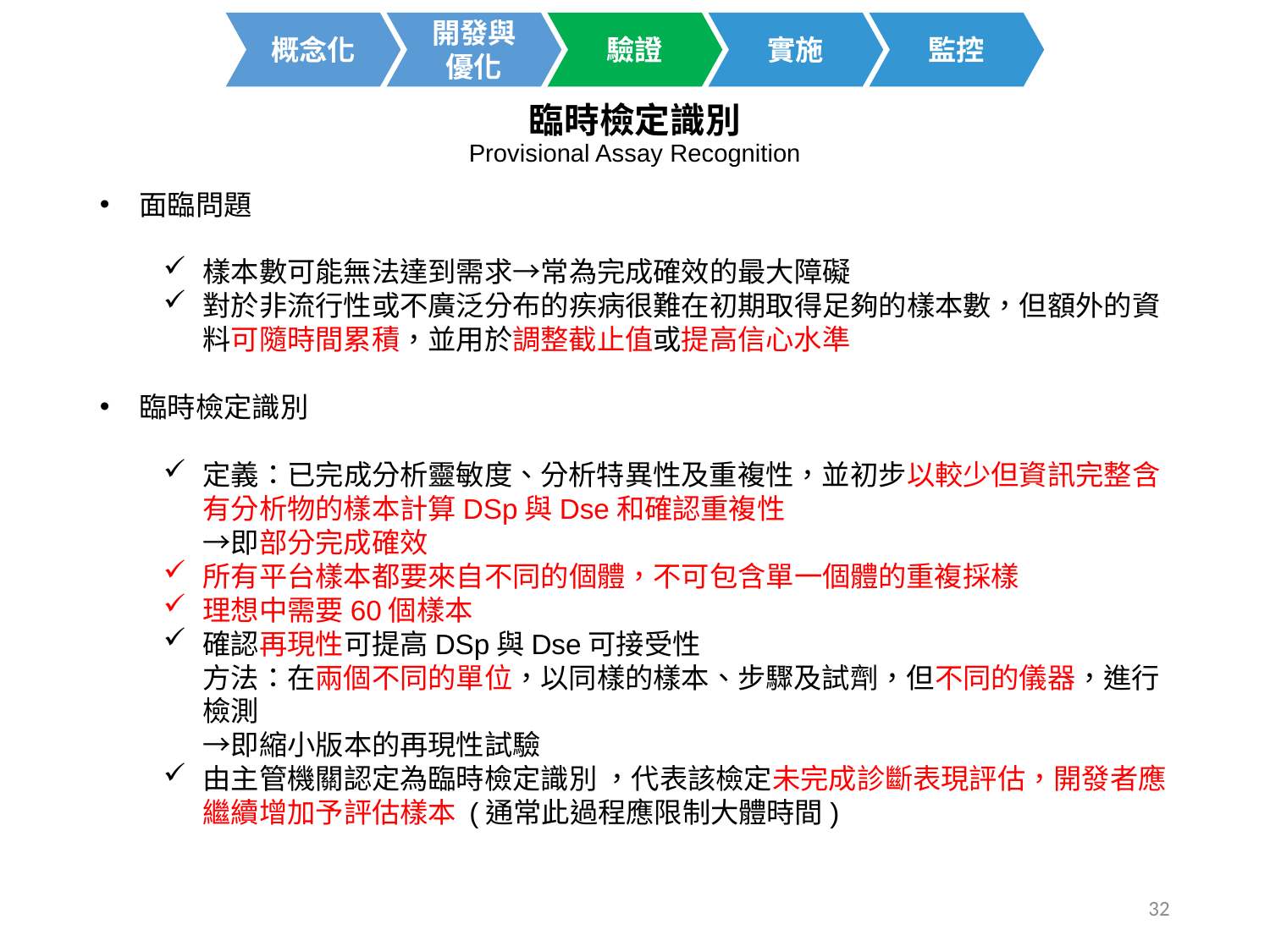

開發與
優化

概念化
驗證
實施
監控
臨時檢定識別
Provisional Assay Recognition
面臨問題

樣本數可能無法達到需求→常為完成確效的最大障礙
對於非流行性或不廣泛分布的疾病很難在初期取得足夠的樣本數，但額外的資料可隨時間累積，並用於調整截止值或提高信心水準

臨時檢定識別

定義：已完成分析靈敏度、分析特異性及重複性，並初步以較少但資訊完整含有分析物的樣本計算DSp與Dse和確認重複性
→即部分完成確效
所有平台樣本都要來自不同的個體，不可包含單一個體的重複採樣
理想中需要60個樣本
確認再現性可提高DSp與Dse可接受性
方法：在兩個不同的單位，以同樣的樣本、步驟及試劑，但不同的儀器，進行檢測
→即縮小版本的再現性試驗
由主管機關認定為臨時檢定識別 ，代表該檢定未完成診斷表現評估，開發者應繼續增加予評估樣本 (通常此過程應限制大體時間)
32